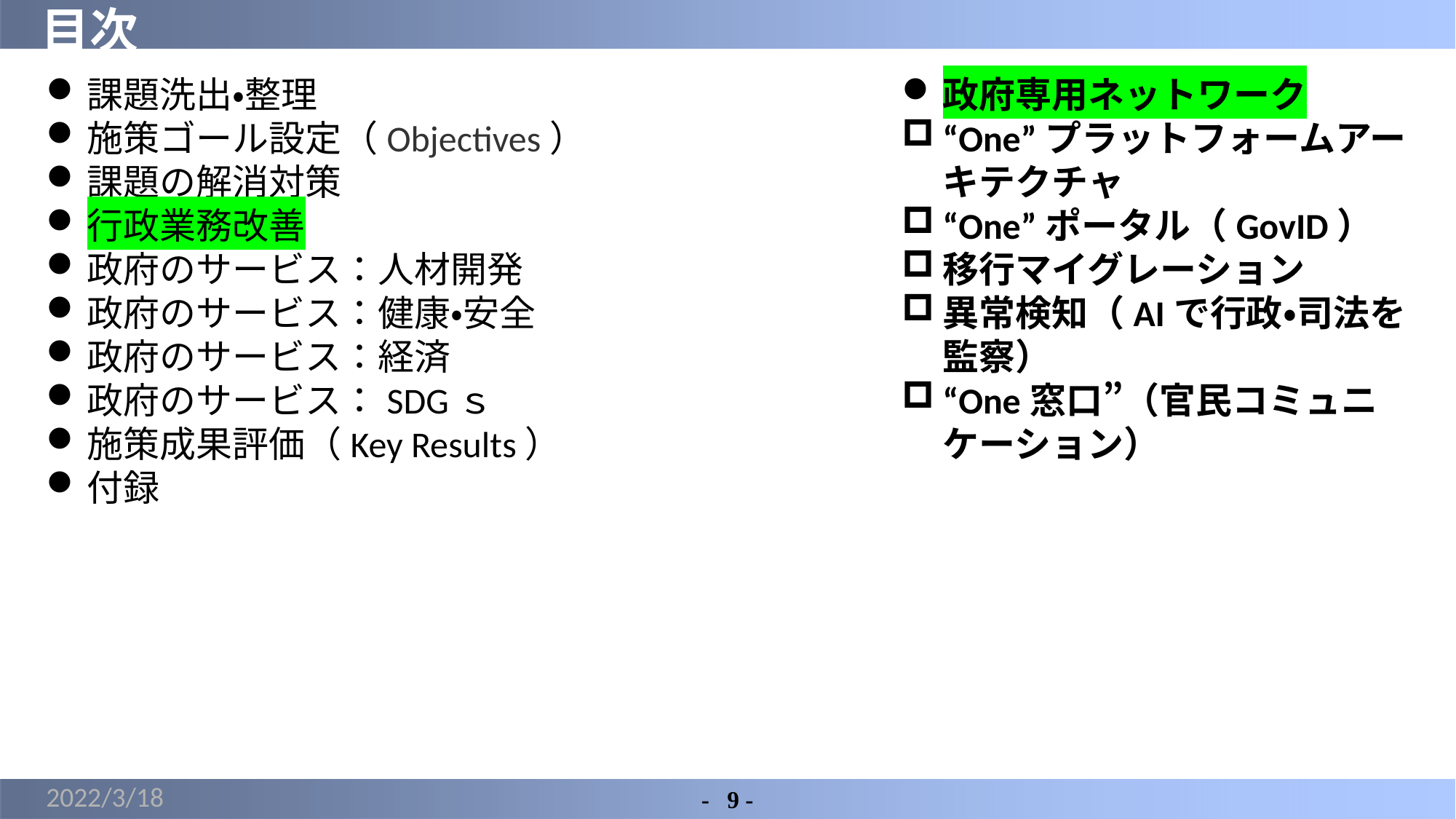

# 目次
課題洗出・整理
施策ゴール設定（Objectives）
課題の解消対策
行政業務改善
政府のサービス：人材開発
政府のサービス：健康・安全
政府のサービス：経済
政府のサービス：SDGｓ
施策成果評価（Key Results）
付録
政府専用ネットワーク
“One”プラットフォームアーキテクチャ
“One”ポータル（GovID）
移行マイグレーション
異常検知（AIで行政・司法を監察）
“One窓口”（官民コミュニケーション）

2022/3/18
-	9 -